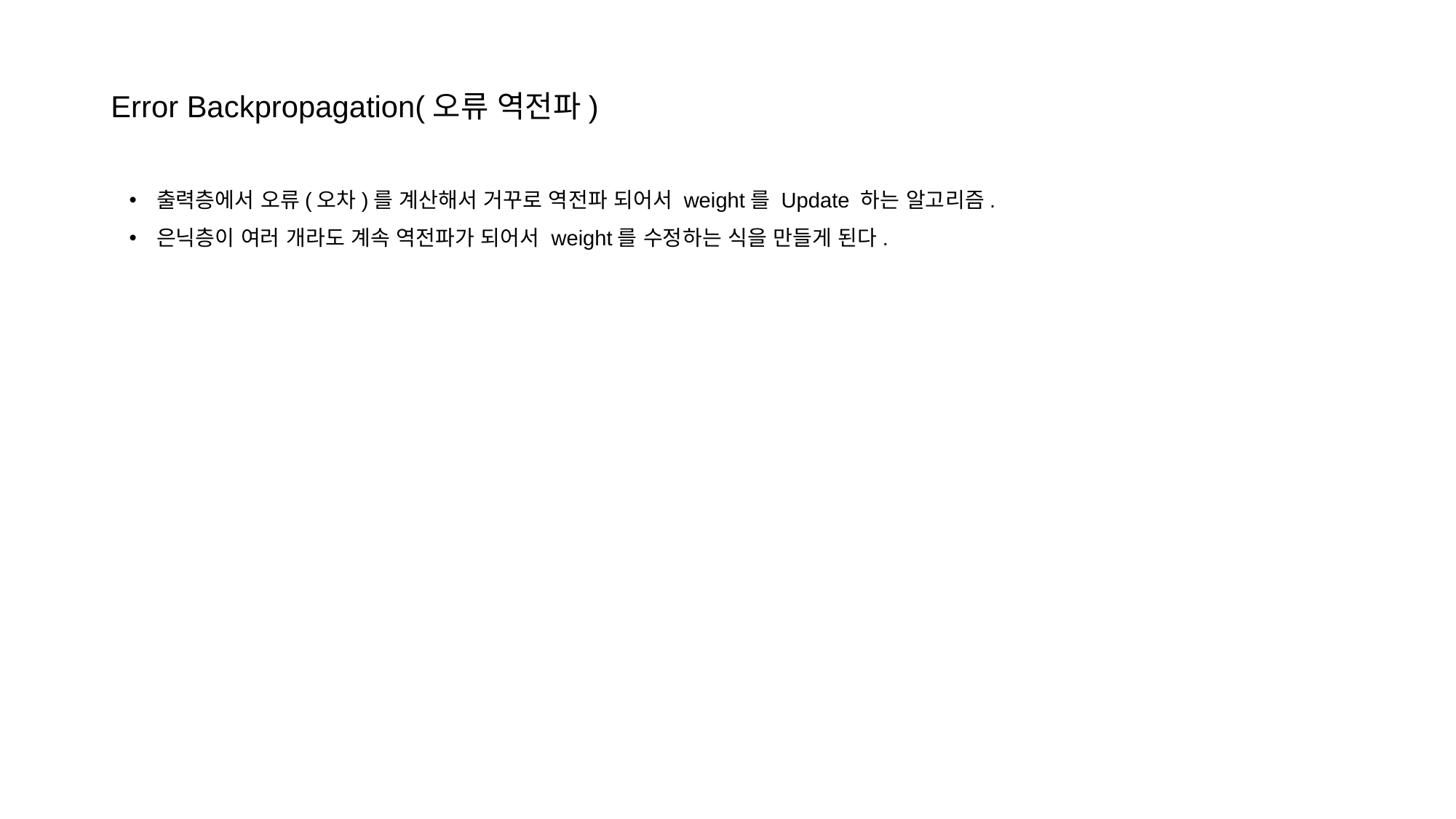

# Error Backpropagation(오류 역전파)

출력층에서 오류(오차)를 계산해서 거꾸로 역전파 되어서 weight를 Update 하는 알고리즘.
은닉층이 여러 개라도 계속 역전파가 되어서 weight를 수정하는 식을 만들게 된다.